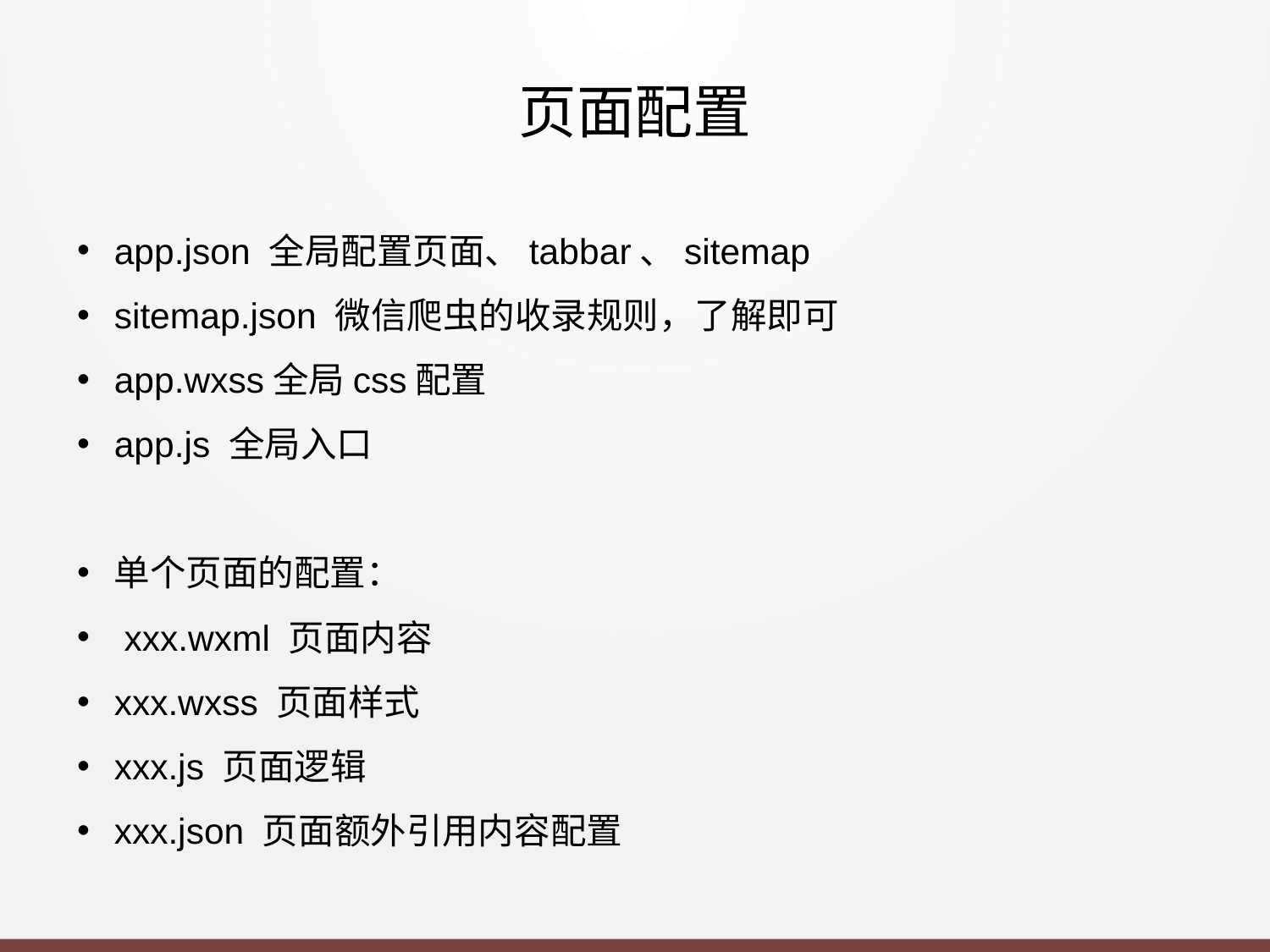

# 页面配置
app.json 全局配置页面、tabbar、sitemap
sitemap.json 微信爬虫的收录规则，了解即可
app.wxss全局css配置
app.js 全局入口

单个页面的配置：
 xxx.wxml 页面内容
xxx.wxss 页面样式
xxx.js 页面逻辑
xxx.json 页面额外引用内容配置